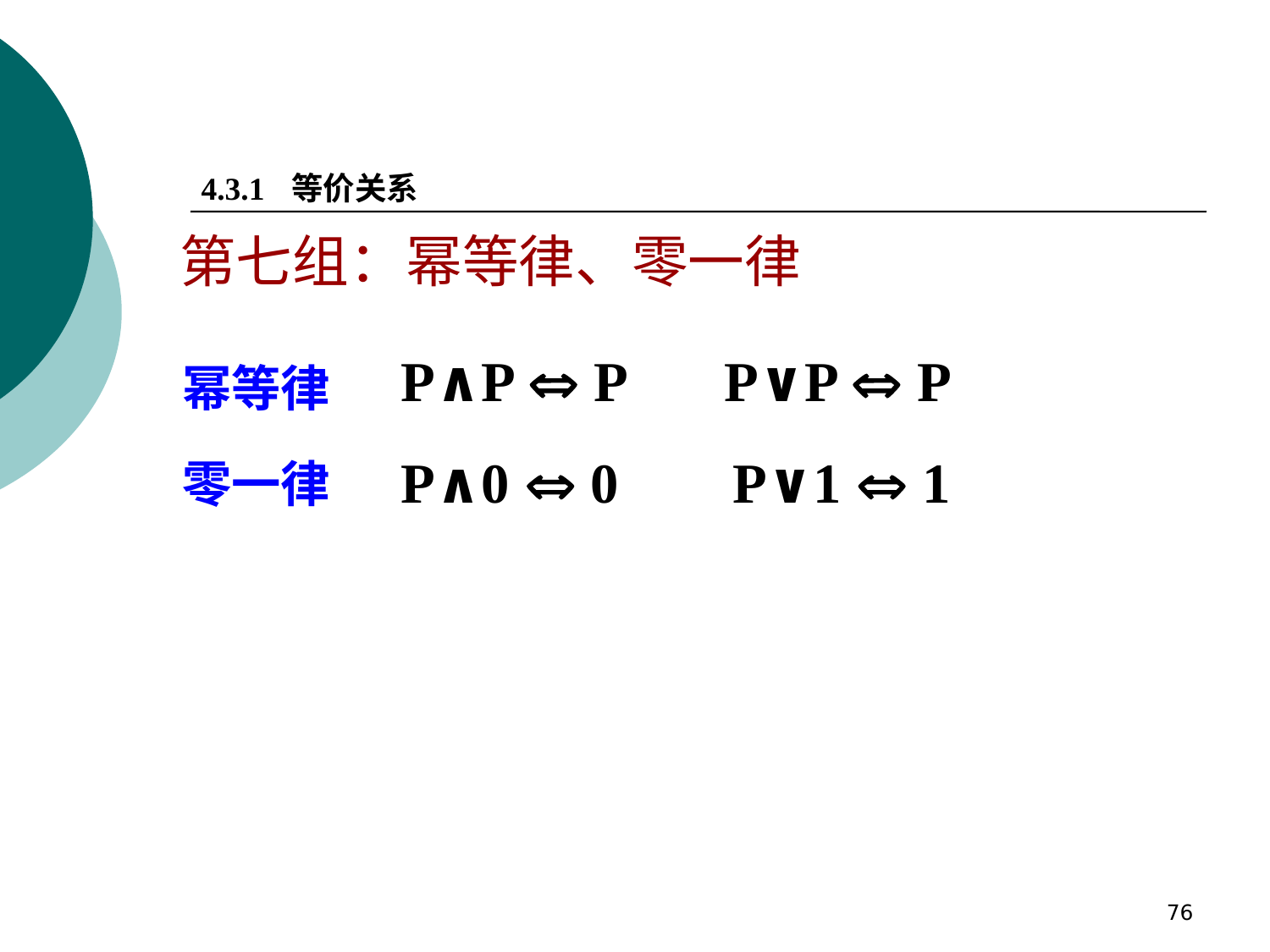

4.3.1 等价关系
第七组：幂等律、零一律
       P∧P ⇔ P       P∨P ⇔ P
       P∧0 ⇔ 0        P∨1 ⇔ 1
幂等律
零一律
76